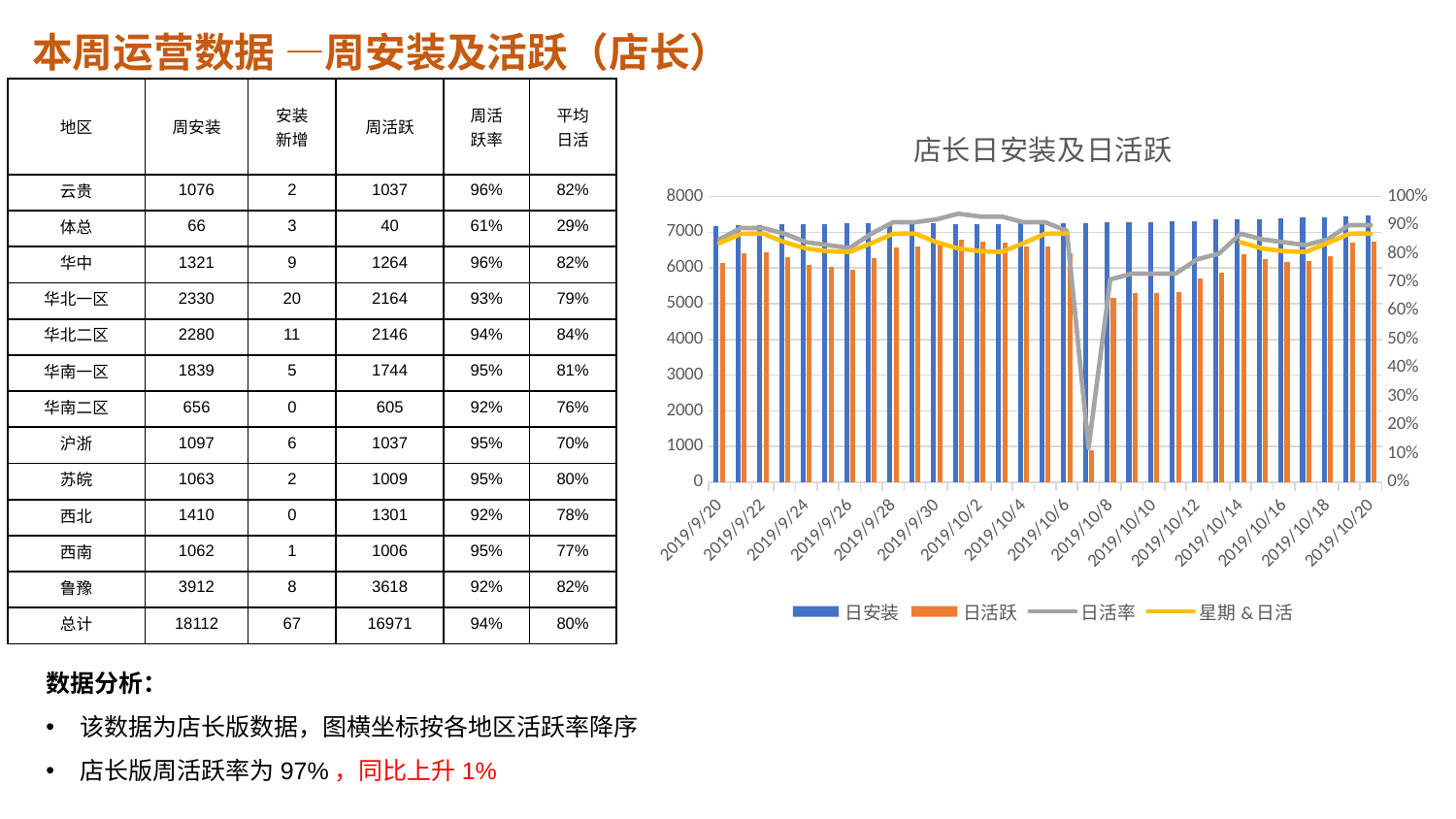

本周运营数据 —周安装及活跃（店长）
| 地区 | 周安装 | 安装新增 | 周活跃 | 周活跃率 | 平均日活 |
| --- | --- | --- | --- | --- | --- |
| 云贵 | 1076 | 2 | 1037 | 96% | 82% |
| 体总 | 66 | 3 | 40 | 61% | 29% |
| 华中 | 1321 | 9 | 1264 | 96% | 82% |
| 华北一区 | 2330 | 20 | 2164 | 93% | 79% |
| 华北二区 | 2280 | 11 | 2146 | 94% | 84% |
| 华南一区 | 1839 | 5 | 1744 | 95% | 81% |
| 华南二区 | 656 | 0 | 605 | 92% | 76% |
| 沪浙 | 1097 | 6 | 1037 | 95% | 70% |
| 苏皖 | 1063 | 2 | 1009 | 95% | 80% |
| 西北 | 1410 | 0 | 1301 | 92% | 78% |
| 西南 | 1062 | 1 | 1006 | 95% | 77% |
| 鲁豫 | 3912 | 8 | 3618 | 92% | 82% |
| 总计 | 18112 | 67 | 16971 | 94% | 80% |

### Chart: 店长日安装及日活跃

| Category | 日安装 | 日活跃 | 日活率 | 星期&日活 |
|---|---|---|---|---|
| 43728 | 7186.0 | 6130.0 | 0.85 | 0.836561516919739 |
| 43729 | 7190.0 | 6410.0 | 0.89 | 0.869772453753365 |
| 43730 | 7190.0 | 6430.0 | 0.89 | 0.870445315532057 |
| 43731 | 7217.0 | 6294.0 | 0.87 | 0.840109038506396 |
| 43732 | 7226.0 | 6081.0 | 0.84 | 0.818128228159207 |
| 43733 | 7233.0 | 6031.0 | 0.83 | 0.808540265418711 |
| 43734 | 7240.0 | 5963.0 | 0.82 | 0.806135689899955 |
| 43735 | 7243.0 | 6271.0 | 0.87 | 0.836561516919739 |
| 43736 | 7254.0 | 6570.0 | 0.91 | 0.869772453753365 |
| 43737 | 7256.0 | 6597.0 | 0.91 | 0.870445315532057 |
| 43738 | 7250.0 | 6689.0 | 0.92 | 0.840109038506396 |
| 43739 | 7229.0 | 6790.0 | 0.94 | 0.818128228159207 |
| 43740 | 7231.0 | 6737.0 | 0.93 | 0.808540265418711 |
| 43741 | 7234.0 | 6705.0 | 0.93 | 0.806135689899955 |
| 43742 | 7248.0 | 6612.0 | 0.91 | 0.836561516919739 |
| 43743 | 7251.0 | 6595.0 | 0.91 | 0.869772453753365 |
| 43744 | 7256.0 | 6406.0 | 0.88 | 0.870445315532057 |
| 43745 | 7262.0 | 881.0 | 0.12 | None |
| 43746 | 7269.0 | 5155.0 | 0.71 | None |
| 43747 | 7286.0 | 5288.0 | 0.73 | None |
| 43748 | 7291.0 | 5286.0 | 0.73 | None |
| 43749 | 7313.0 | 5329.0 | 0.73 | None |
| 43750 | 7317.0 | 5693.0 | 0.78 | None |
| 43751 | 7349.0 | 5862.0 | 0.8 | None |
| 43752 | 7353.0 | 6372.0 | 0.87 | 0.840109038506396 |
| 43753 | 7357.0 | 6261.0 | 0.85 | 0.818128228159207 |
| 43754 | 7379.0 | 6162.0 | 0.84 | 0.808540265418711 |
| 43755 | 7417.0 | 6192.0 | 0.83 | 0.806135689899955 |
| 43756 | 7429.0 | 6336.0 | 0.85 | 0.836561516919739 |
| 43757 | 7452.0 | 6699.0 | 0.9 | 0.869772453753365 |
| 43758 | 7465.0 | 6734.0 | 0.9 | 0.870445315532057 |
数据分析：
该数据为店长版数据，图横坐标按各地区活跃率降序
店长版周活跃率为97%，同比上升1%